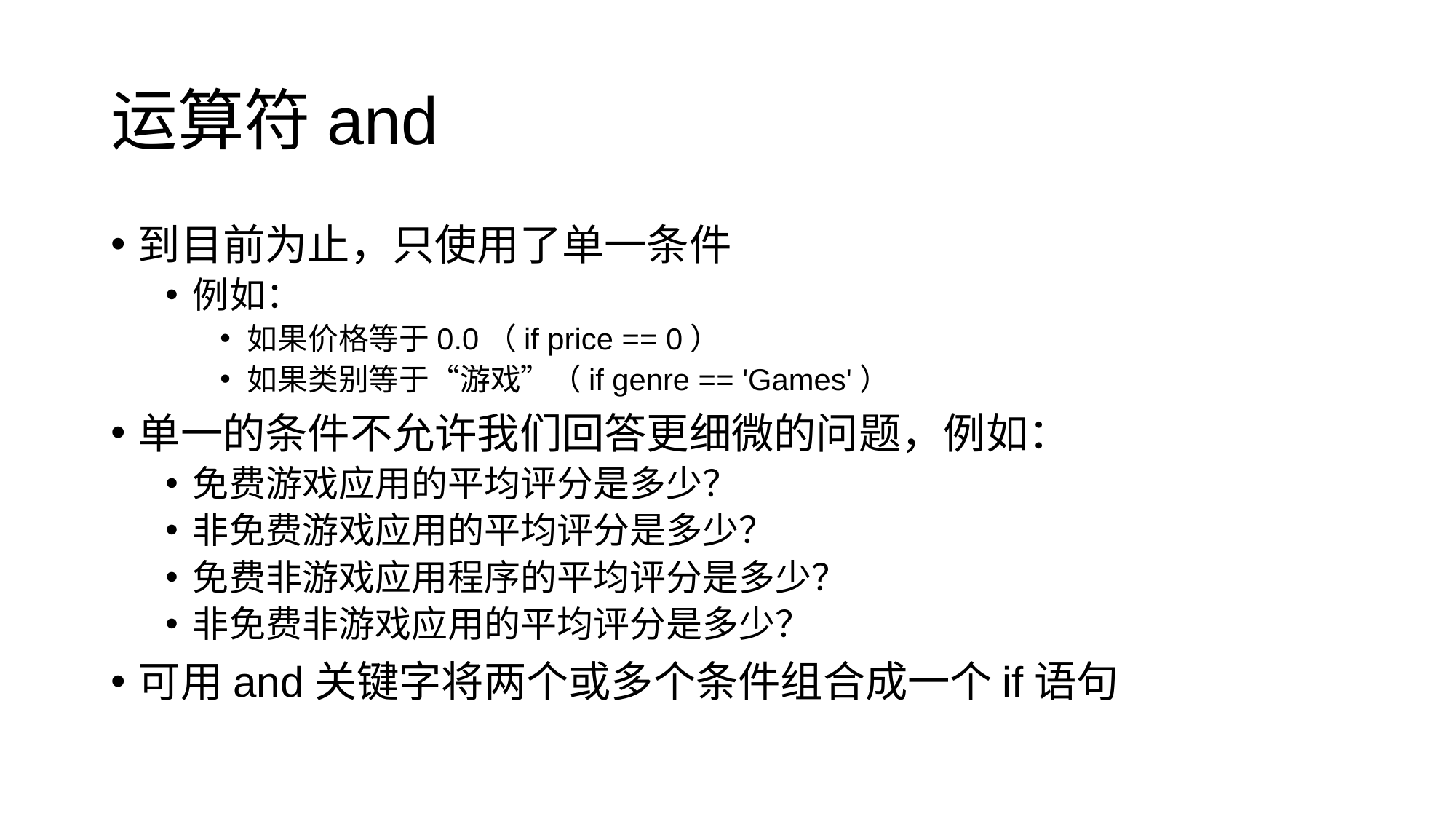

# 运算符and
到目前为止，只使用了单一条件
例如：
如果价格等于0.0（if price == 0）
如果类别等于“游戏”（if genre == 'Games'）
单一的条件不允许我们回答更细微的问题，例如：
免费游戏应用的平均评分是多少？
非免费游戏应用的平均评分是多少？
免费非游戏应用程序的平均评分是多少？
非免费非游戏应用的平均评分是多少？
可用and关键字将两个或多个条件组合成一个if语句